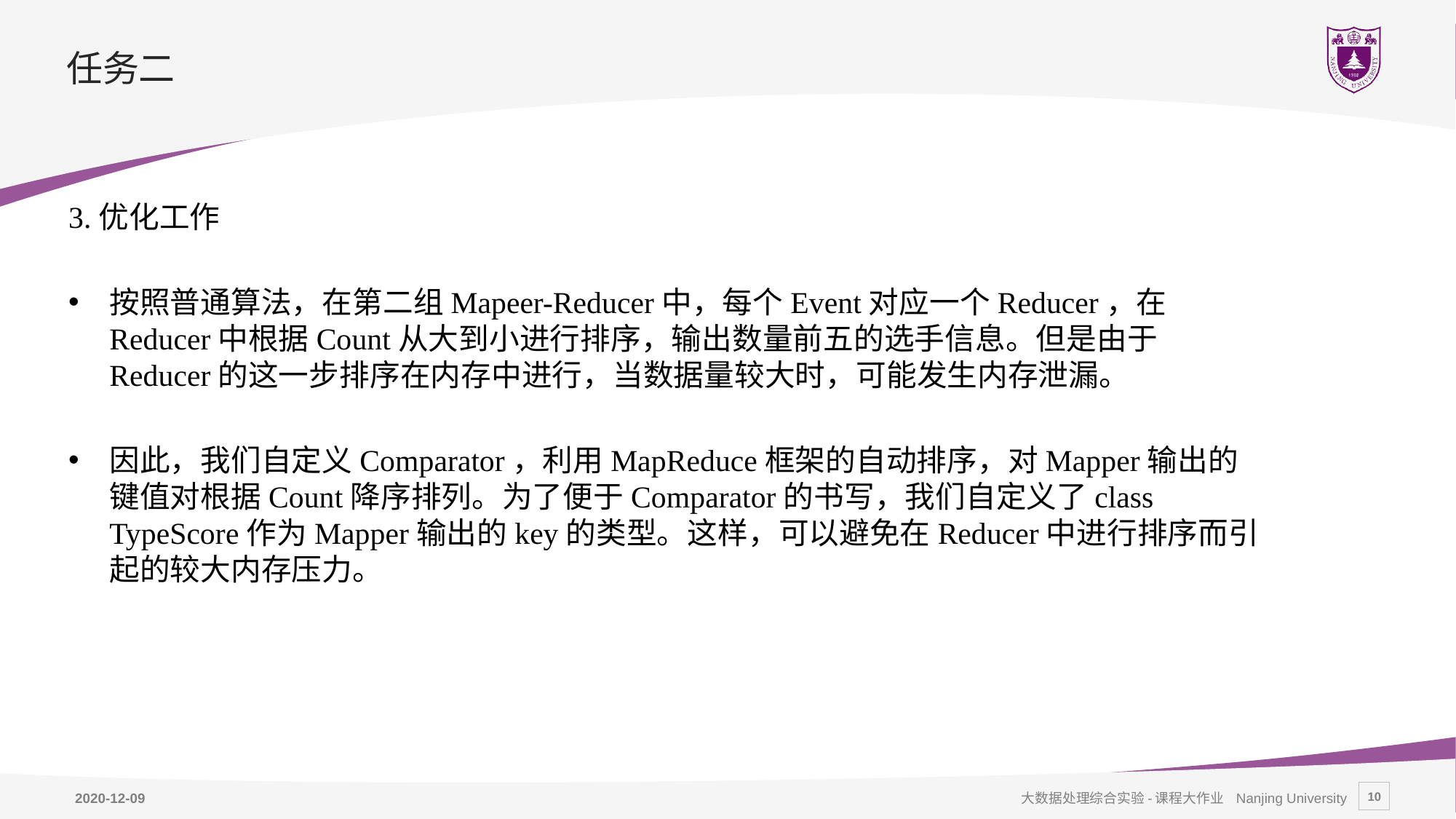

# 任务二
3.优化工作

按照普通算法，在第二组Mapeer-Reducer中，每个Event对应一个Reducer，在Reducer中根据Count从大到小进行排序，输出数量前五的选手信息。但是由于Reducer的这一步排序在内存中进行，当数据量较大时，可能发生内存泄漏。

因此，我们自定义Comparator，利用MapReduce框架的自动排序，对Mapper输出的键值对根据Count降序排列。为了便于Comparator的书写，我们自定义了class TypeScore作为Mapper输出的key的类型。这样，可以避免在Reducer中进行排序而引起的较大内存压力。